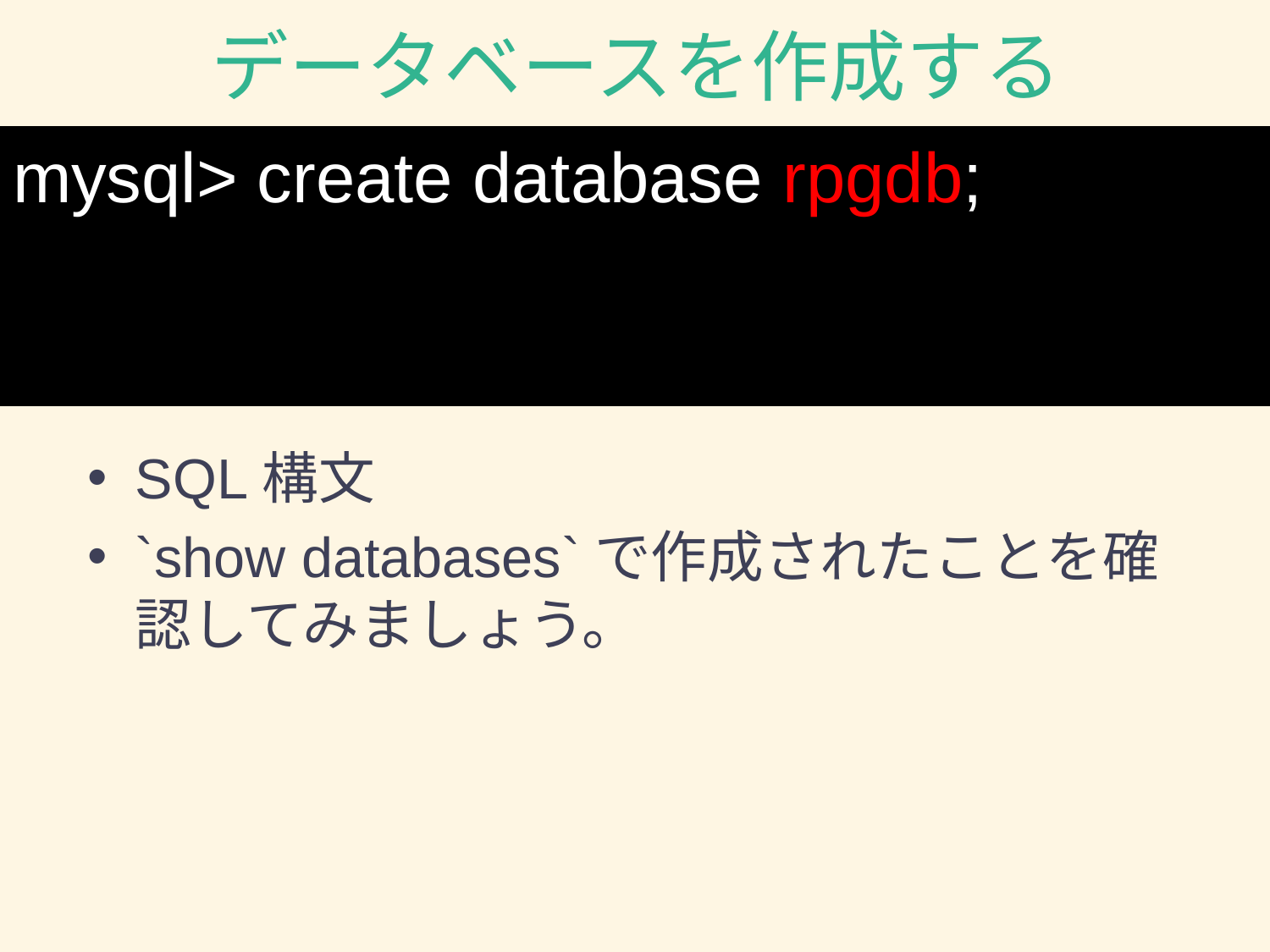

# データベースを作成する
mysql> create database rpgdb;
﻿﻿
SQL構文
`show databases`で作成されたことを確認してみましょう。